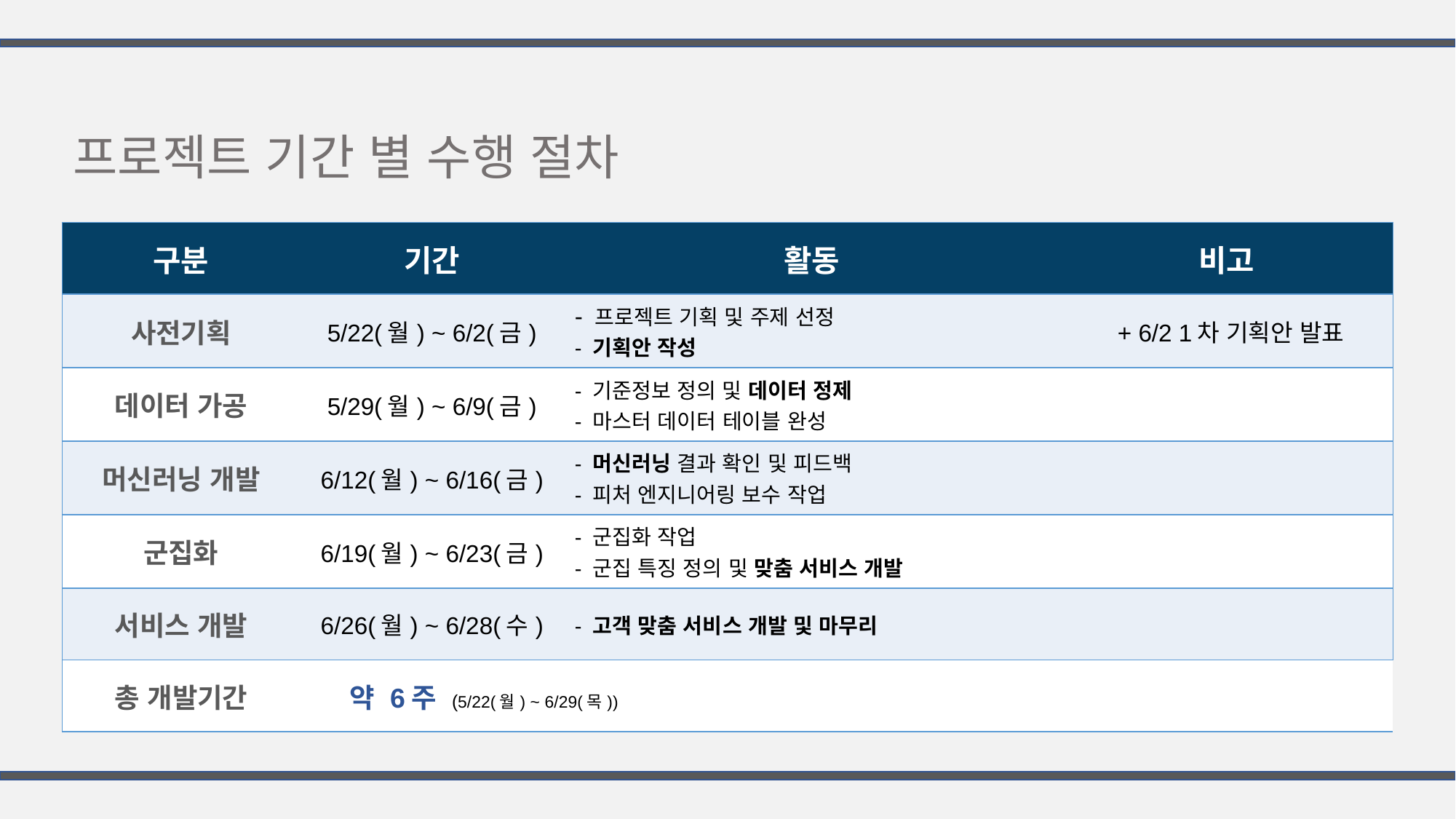

프로젝트 기간 별 수행 절차
| 구분 | 기간 | 활동 | 비고 |
| --- | --- | --- | --- |
| 사전기획 | 5/22(월) ~ 6/2(금) | - 프로젝트 기획 및 주제 선정 - 기획안 작성 | + 6/2 1차 기획안 발표 |
| 데이터 가공 | 5/29(월) ~ 6/9(금) | - 기준정보 정의 및 데이터 정제 - 마스터 데이터 테이블 완성 |  |
| 머신러닝 개발 | 6/12(월) ~ 6/16(금) | - 머신러닝 결과 확인 및 피드백 - 피처 엔지니어링 보수 작업 |  |
| 군집화 | 6/19(월) ~ 6/23(금) | - 군집화 작업 - 군집 특징 정의 및 맞춤 서비스 개발 |  |
| 서비스 개발 | 6/26(월) ~ 6/28(수) | - 고객 맞춤 서비스 개발 및 마무리 |  |
| 총 개발기간 | 약 6주 (5/22(월) ~ 6/29(목)) |  |  |